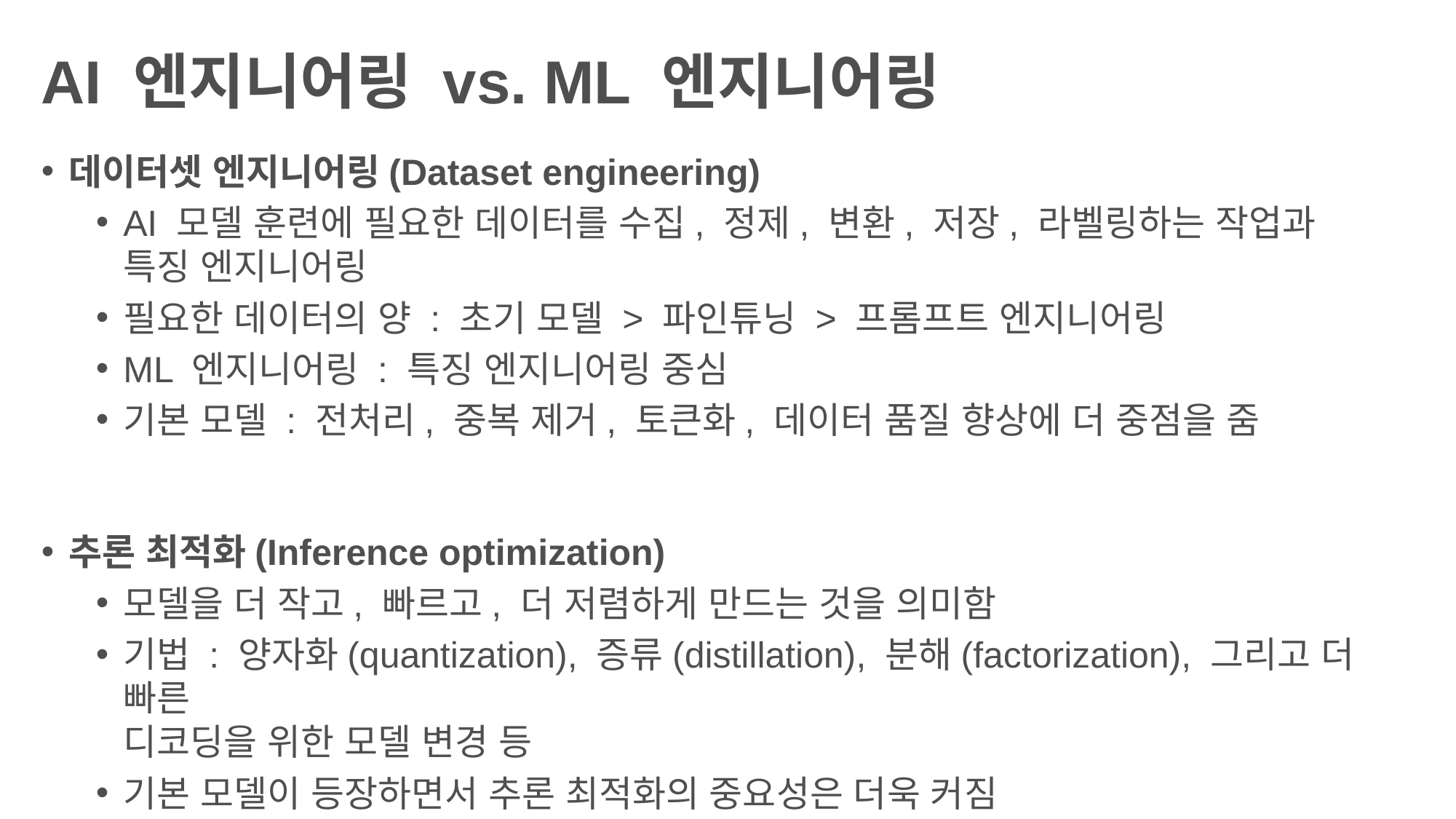

# AI 엔지니어링 vs. ML 엔지니어링
데이터셋 엔지니어링(Dataset engineering)
AI 모델 훈련에 필요한 데이터를 수집, 정제, 변환, 저장, 라벨링하는 작업과
특징 엔지니어링
필요한 데이터의 양 : 초기 모델 > 파인튜닝 > 프롬프트 엔지니어링
ML 엔지니어링 : 특징 엔지니어링 중심
기본 모델 : 전처리, 중복 제거, 토큰화, 데이터 품질 향상에 더 중점을 줌

추론 최적화(Inference optimization)
모델을 더 작고, 빠르고, 더 저렴하게 만드는 것을 의미함
기법 : 양자화(quantization), 증류(distillation), 분해(factorization), 그리고 더 빠른
디코딩을 위한 모델 변경 등
기본 모델이 등장하면서 추론 최적화의 중요성은 더욱 커짐